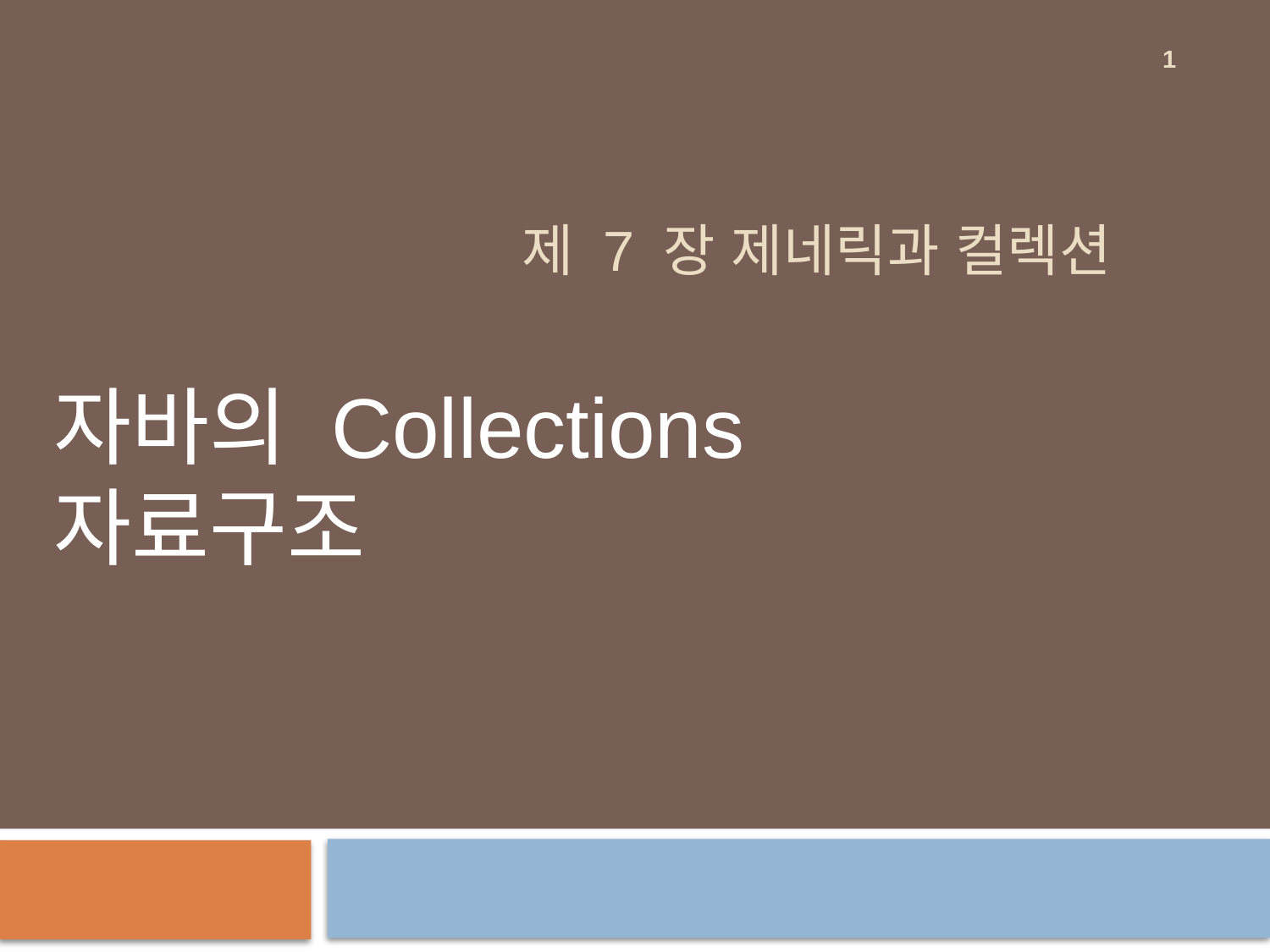

1
# 제 7 장 제네릭과 컬렉션
자바의 Collections
자료구조